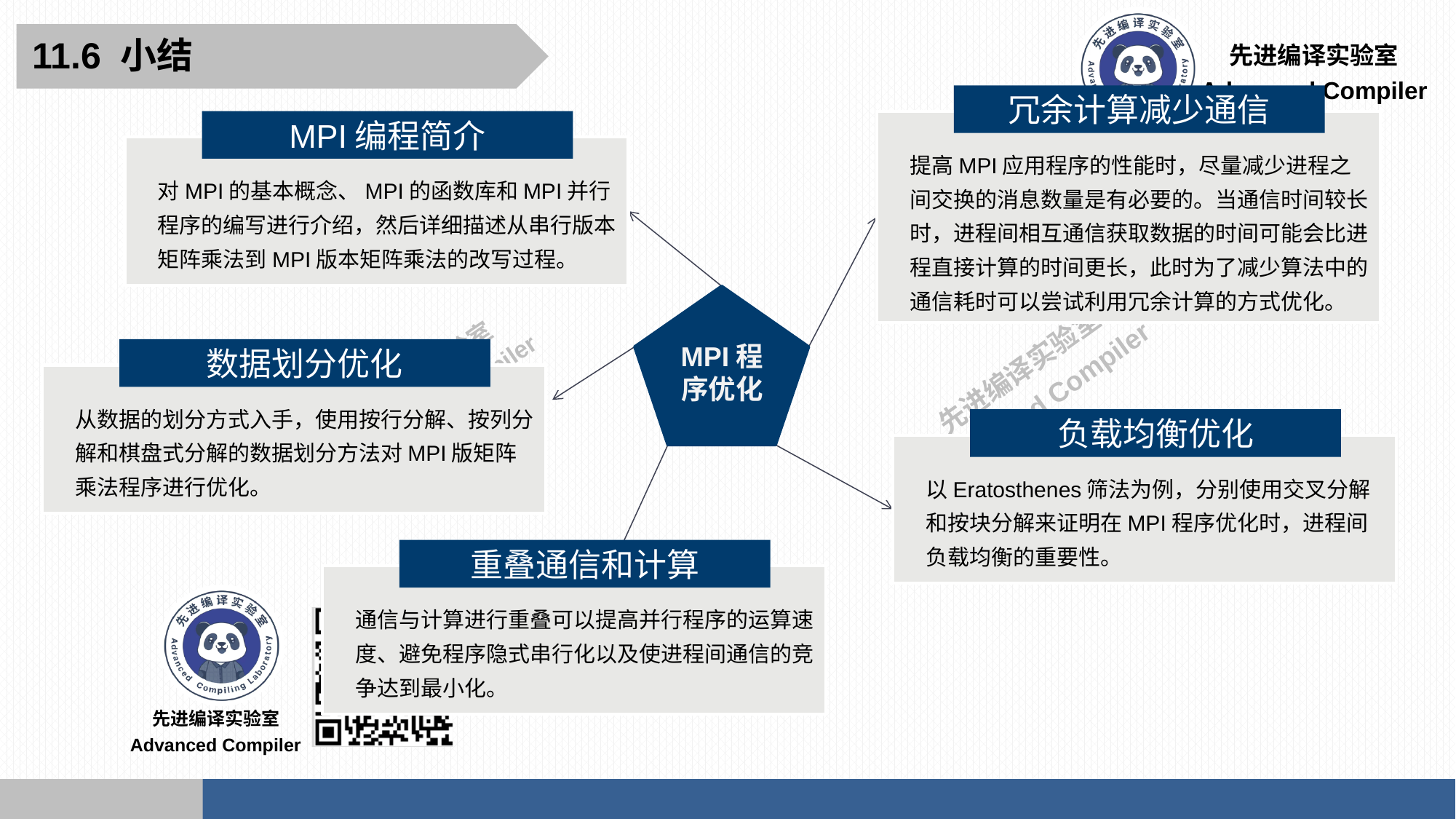

11.6 小结
冗余计算减少通信
MPI编程简介

提高MPI应用程序的性能时，尽量减少进程之间交换的消息数量是有必要的。当通信时间较长时，进程间相互通信获取数据的时间可能会比进程直接计算的时间更长，此时为了减少算法中的通信耗时可以尝试利用冗余计算的方式优化。
对MPI的基本概念、MPI的函数库和MPI并行程序的编写进行介绍，然后详细描述从串行版本矩阵乘法到MPI版本矩阵乘法的改写过程。

MPI程序优化
数据划分优化

从数据的划分方式入手，使用按行分解、按列分解和棋盘式分解的数据划分方法对MPI版矩阵乘法程序进行优化。
负载均衡优化

以Eratosthenes筛法为例，分别使用交叉分解和按块分解来证明在MPI程序优化时，进程间负载均衡的重要性。
重叠通信和计算

通信与计算进行重叠可以提高并行程序的运算速度、避免程序隐式串行化以及使进程间通信的竞争达到最小化。